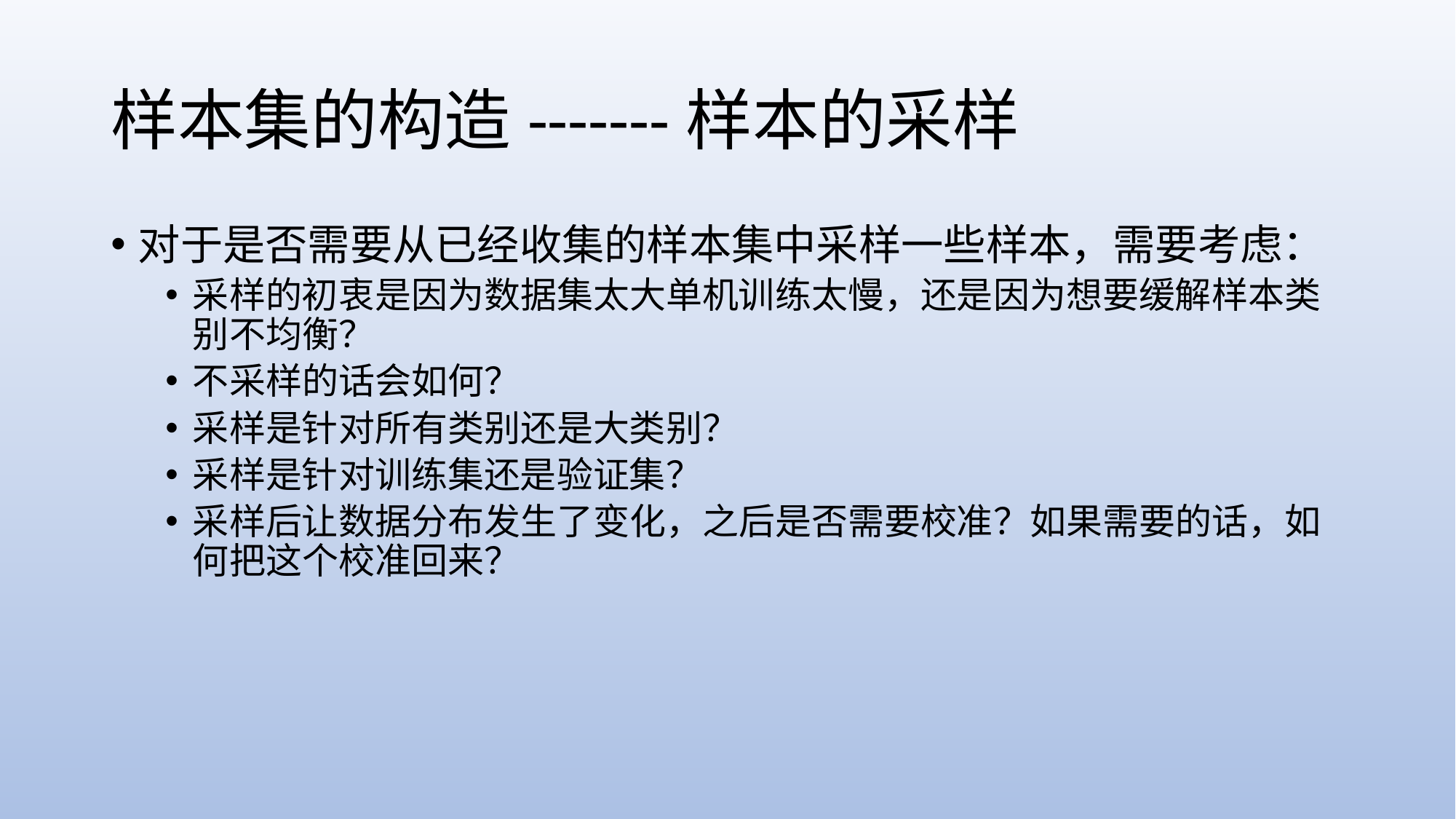

# 样本集的构造-------样本的采样
对于是否需要从已经收集的样本集中采样一些样本，需要考虑：
采样的初衷是因为数据集太大单机训练太慢，还是因为想要缓解样本类别不均衡？
不采样的话会如何？
采样是针对所有类别还是大类别？
采样是针对训练集还是验证集？
采样后让数据分布发生了变化，之后是否需要校准？如果需要的话，如何把这个校准回来？